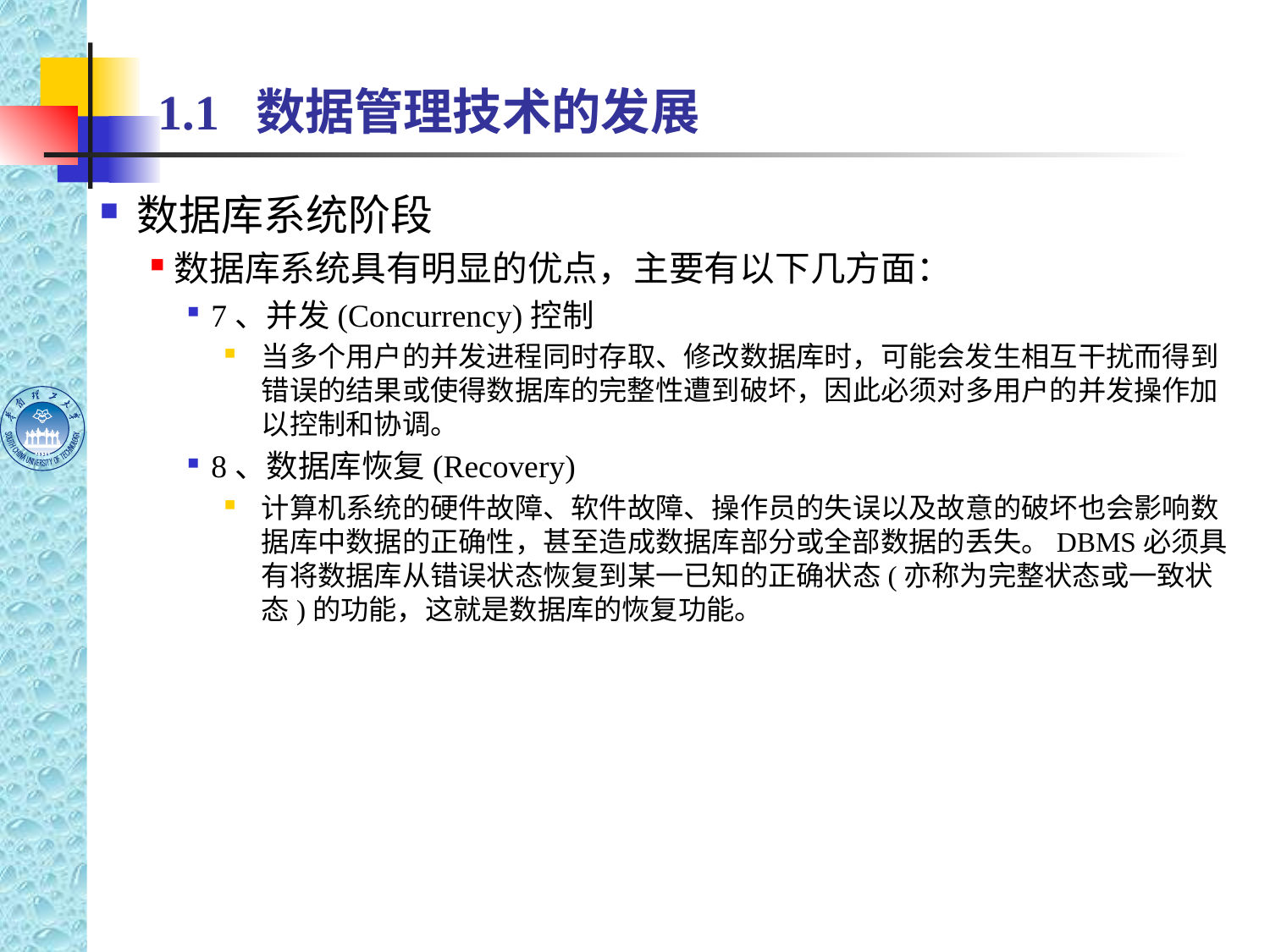

# 1.1  数据管理技术的发展
数据库系统阶段
数据库系统具有明显的优点，主要有以下几方面：
7、并发(Concurrency)控制
当多个用户的并发进程同时存取、修改数据库时，可能会发生相互干扰而得到错误的结果或使得数据库的完整性遭到破坏，因此必须对多用户的并发操作加以控制和协调。
8、数据库恢复(Recovery)
计算机系统的硬件故障、软件故障、操作员的失误以及故意的破坏也会影响数据库中数据的正确性，甚至造成数据库部分或全部数据的丢失。DBMS必须具有将数据库从错误状态恢复到某一已知的正确状态(亦称为完整状态或一致状态)的功能，这就是数据库的恢复功能。